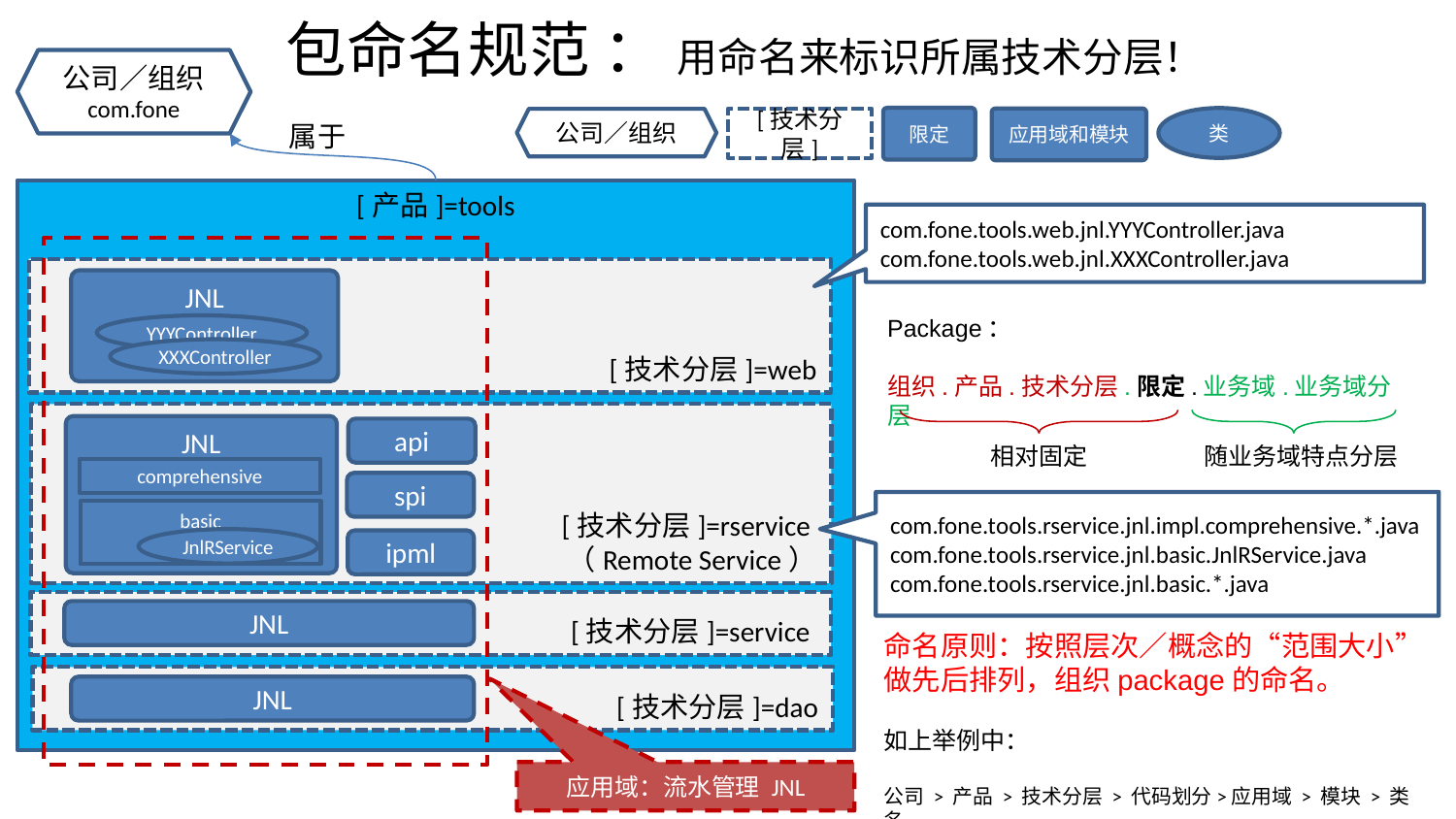

包命名规范 ： 用命名来标识所属技术分层！
公司／组织
com.fone
限定
类
应用域和模块
[技术分层]
公司／组织
属于
[产品]=tools
com.fone.tools.web.jnl.YYYController.java
com.fone.tools.web.jnl.XXXController.java

应用域：流水管理 JNL
[技术分层]=web
[技术分层]=rservice
（Remote Service）
[技术分层]=service
[技术分层]=dao
JNL
YYYController
XXXController

Package：

组织.产品.技术分层.限定.业务域.业务域分层

相对固定
随业务域特点分层
JNL
comprehensive
basic
JnlRService
api
spi
com.fone.tools.rservice.jnl.impl.comprehensive.*.java
com.fone.tools.rservice.jnl.basic.JnlRService.java
com.fone.tools.rservice.jnl.basic.*.java
ipml
JNL
命名原则：按照层次／概念的“范围大小”做先后排列，组织package的命名。

如上举例中：

公司 > 产品 > 技术分层 > 代码划分>应用域 > 模块 > 类名
JNL